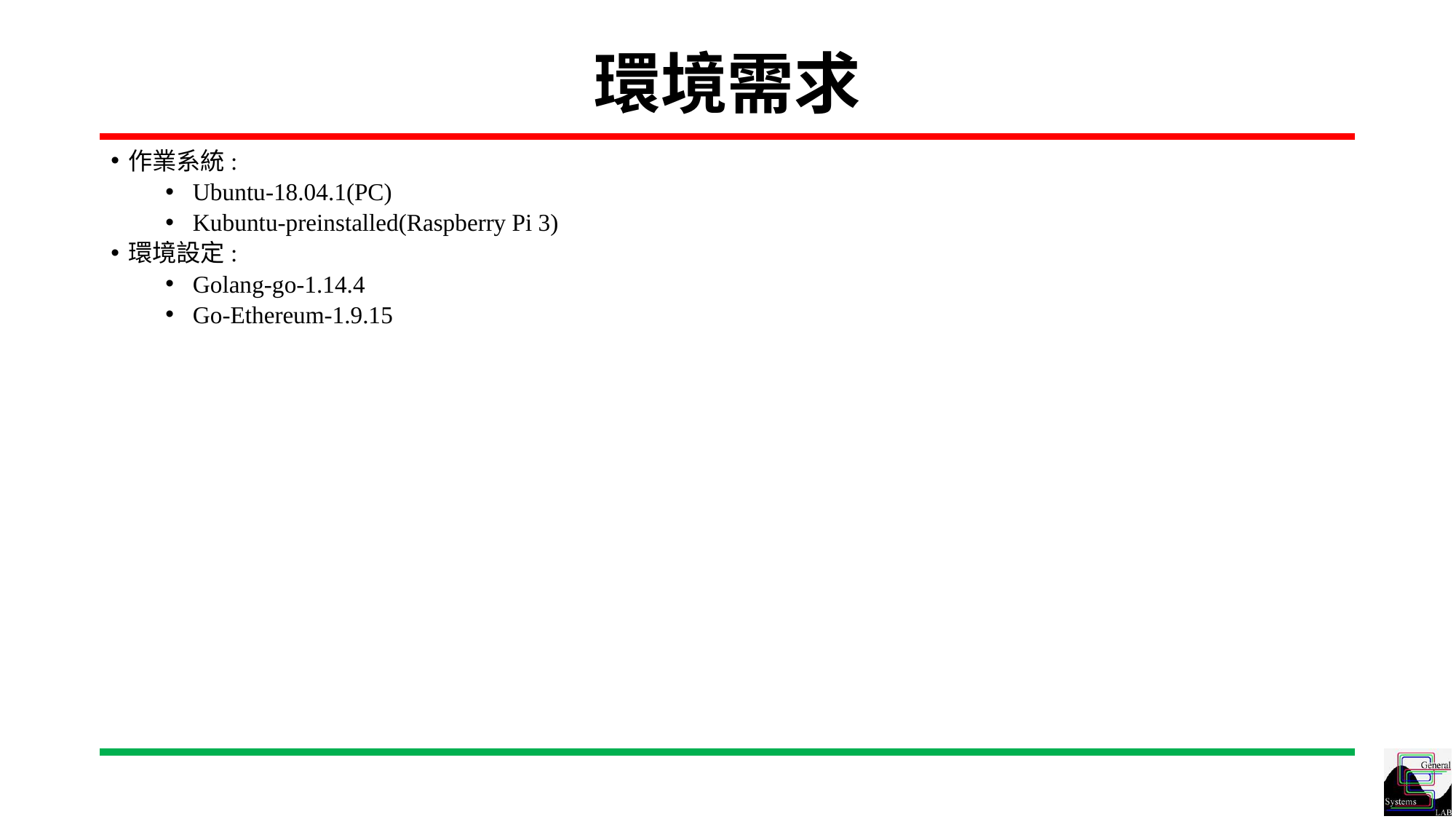

# 環境需求
作業系統:
Ubuntu-18.04.1(PC)
Kubuntu-preinstalled(Raspberry Pi 3)
環境設定:
Golang-go-1.14.4
Go-Ethereum-1.9.15